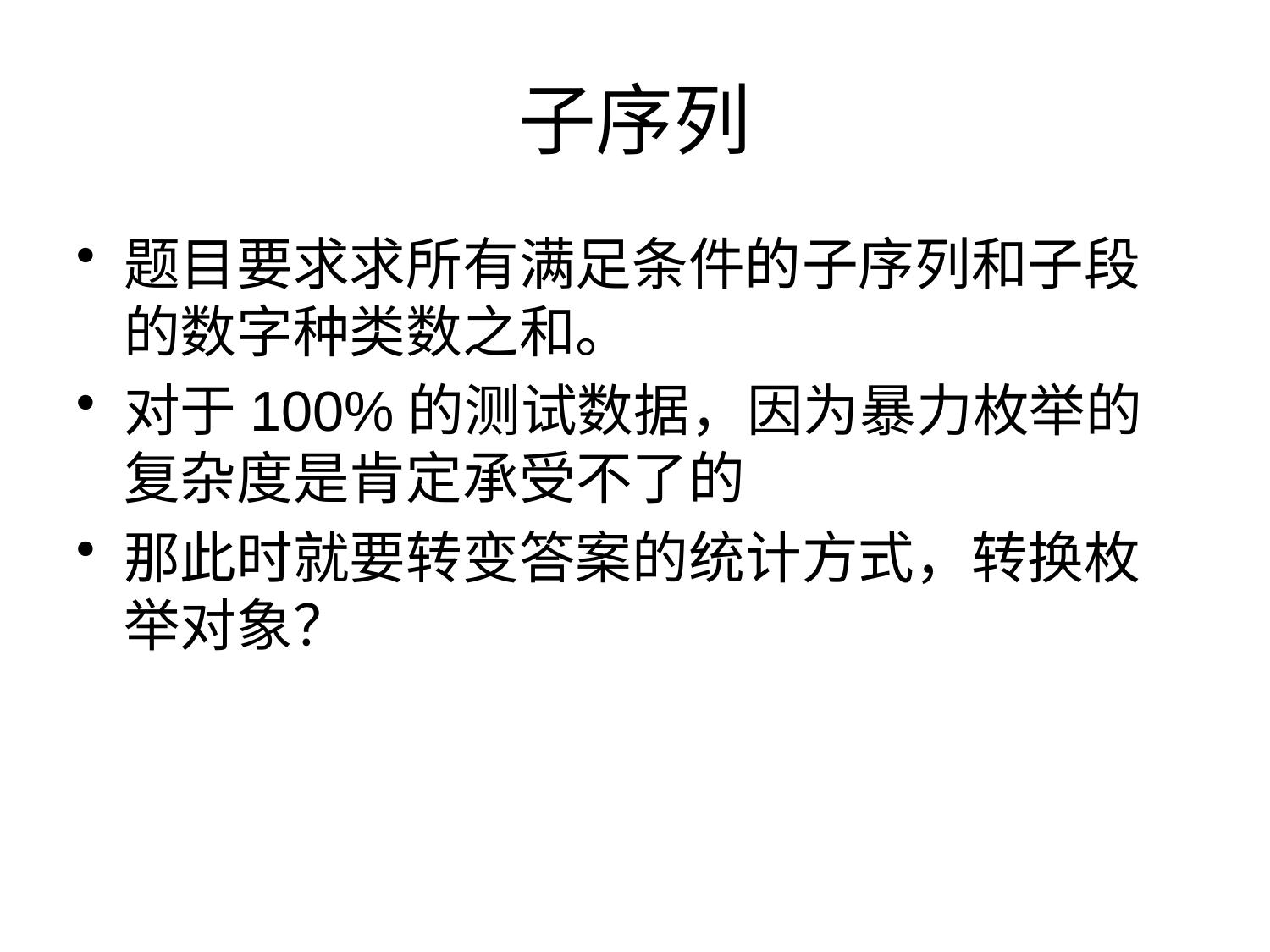

# 子序列
题目要求求所有满足条件的子序列和子段的数字种类数之和。
对于100%的测试数据，因为暴力枚举的复杂度是肯定承受不了的
那此时就要转变答案的统计方式，转换枚举对象？